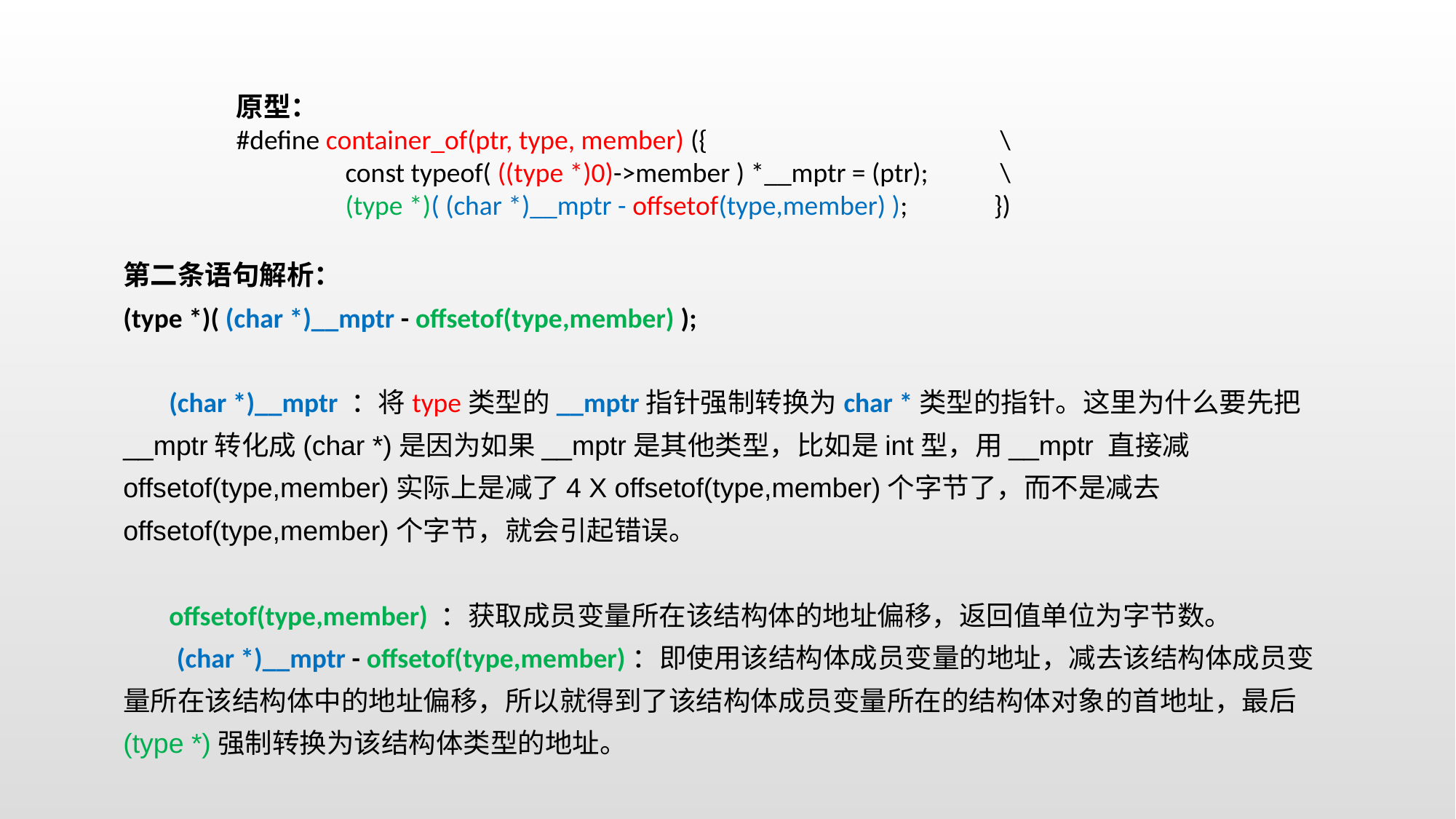

原型：
#define container_of(ptr, type, member) ({			\	const typeof( ((type *)0)->member ) *__mptr = (ptr);	\	(type *)( (char *)__mptr - offsetof(type,member) );              })
第二条语句解析：
(type *)( (char *)__mptr - offsetof(type,member) );

      (char *)__mptr ：将type类型的__mptr指针强制转换为char *类型的指针。这里为什么要先把__mptr转化成(char *)是因为如果__mptr是其他类型，比如是int型，用__mptr 直接减 offsetof(type,member)实际上是减了4 X offsetof(type,member)个字节了，而不是减去 offsetof(type,member)个字节，就会引起错误。

      offsetof(type,member) ：获取成员变量所在该结构体的地址偏移，返回值单位为字节数。
       (char *)__mptr - offsetof(type,member)：即使用该结构体成员变量的地址，减去该结构体成员变量所在该结构体中的地址偏移，所以就得到了该结构体成员变量所在的结构体对象的首地址，最后(type *)强制转换为该结构体类型的地址。